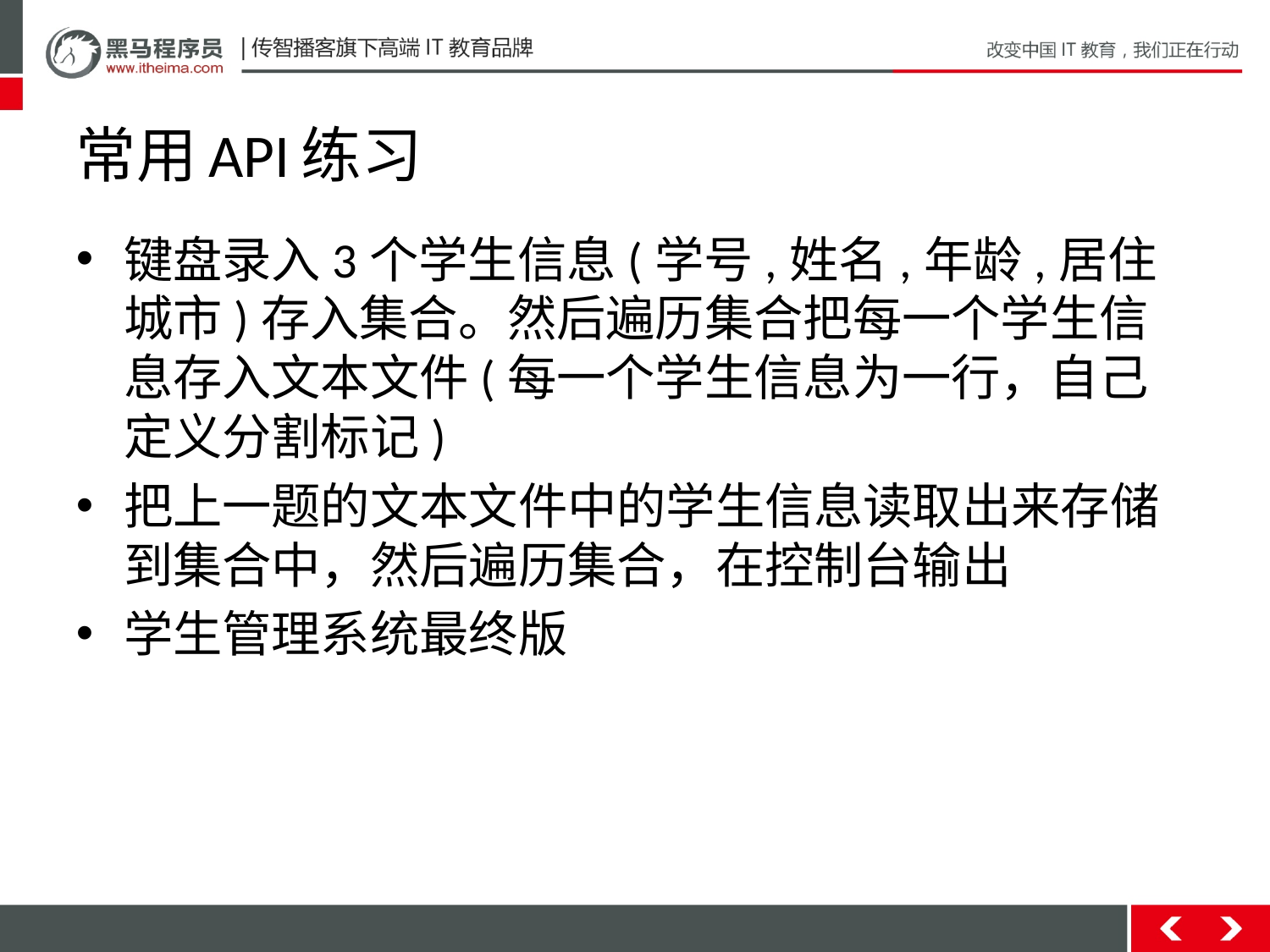

# 常用API练习
键盘录入3个学生信息(学号,姓名,年龄,居住城市)存入集合。然后遍历集合把每一个学生信息存入文本文件(每一个学生信息为一行，自己定义分割标记)
把上一题的文本文件中的学生信息读取出来存储到集合中，然后遍历集合，在控制台输出
学生管理系统最终版